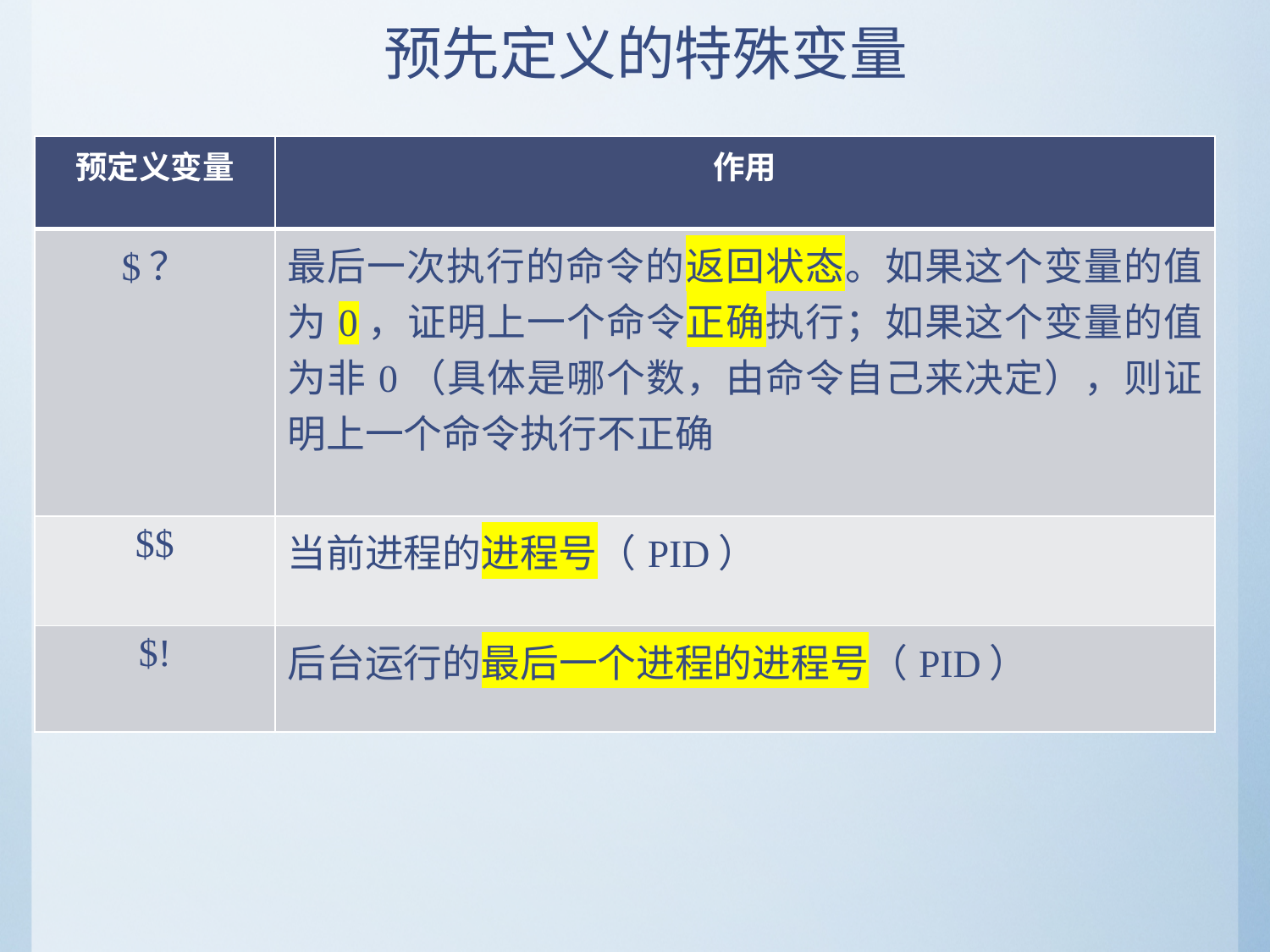

# 预先定义的特殊变量
| 预定义变量 | 作用 |
| --- | --- |
| $？ | 最后一次执行的命令的返回状态。如果这个变量的值为0，证明上一个命令正确执行；如果这个变量的值为非0（具体是哪个数，由命令自己来决定），则证明上一个命令执行不正确 |
| $$ | 当前进程的进程号（PID） |
| $! | 后台运行的最后一个进程的进程号（PID） |